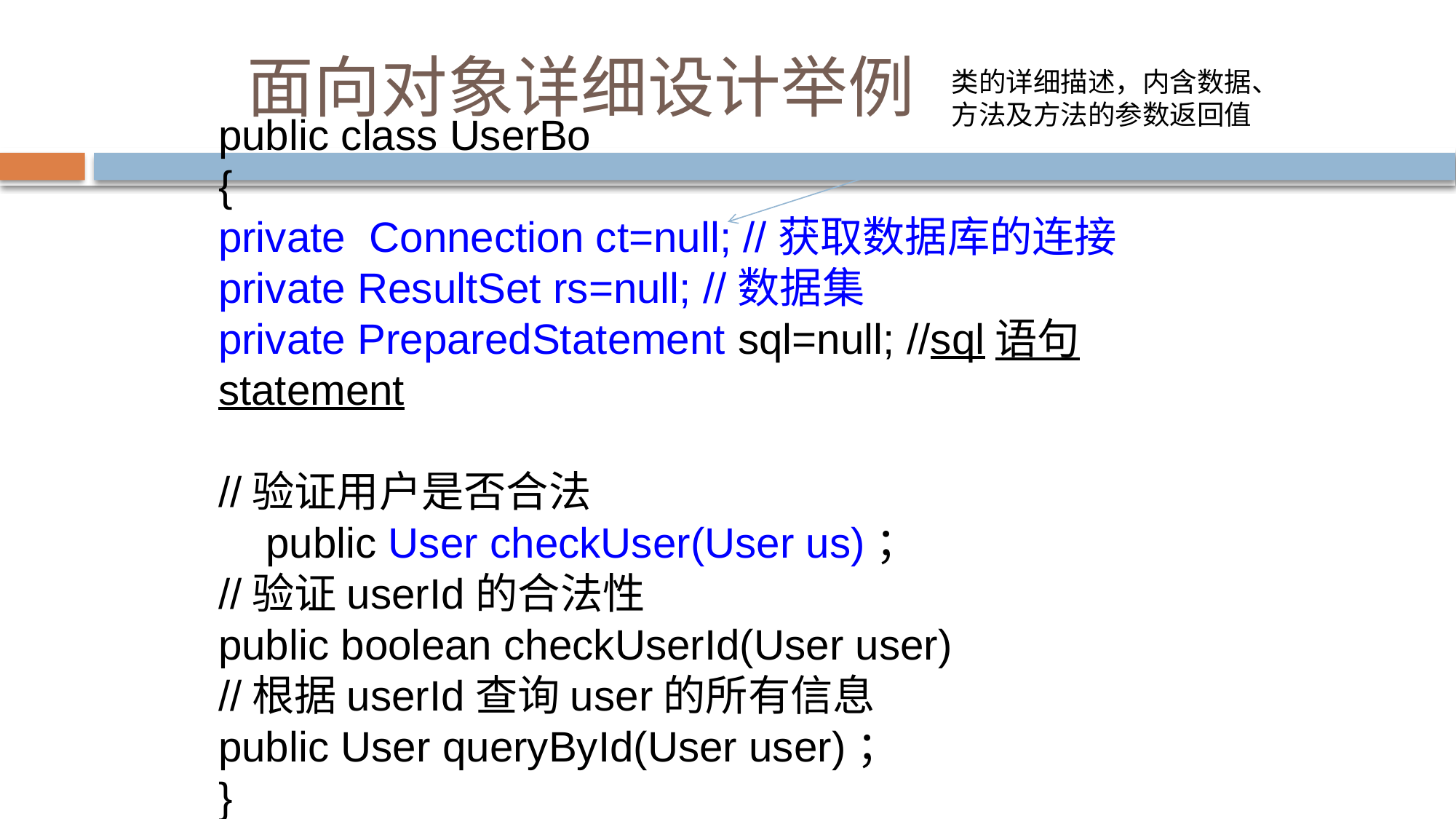

# 面向对象详细设计举例
类的详细描述，内含数据、方法及方法的参数返回值
public class UserBo
{
private  Connection ct=null; //获取数据库的连接
private ResultSet rs=null; //数据集
private PreparedStatement sql=null; //sql语句statement

//验证用户是否合法
    public User checkUser(User us)；
//验证userId的合法性
public boolean checkUserId(User user)
//根据userId查询user的所有信息
public User queryById(User user)；
}